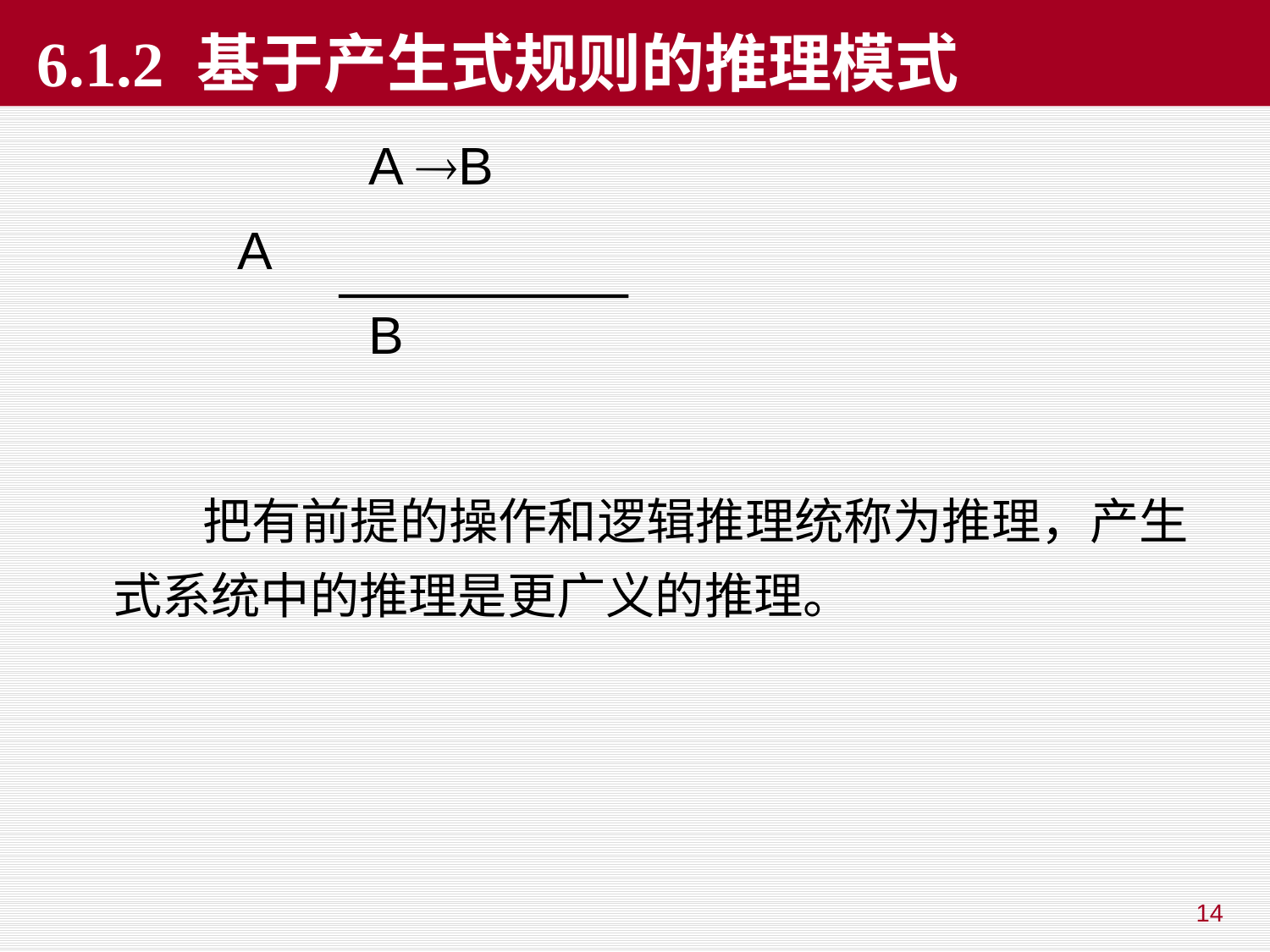

# 6.1.2 基于产生式规则的推理模式
                      A →B
             A
                      B

            把有前提的操作和逻辑推理统称为推理，产生式系统中的推理是更广义的推理。

14